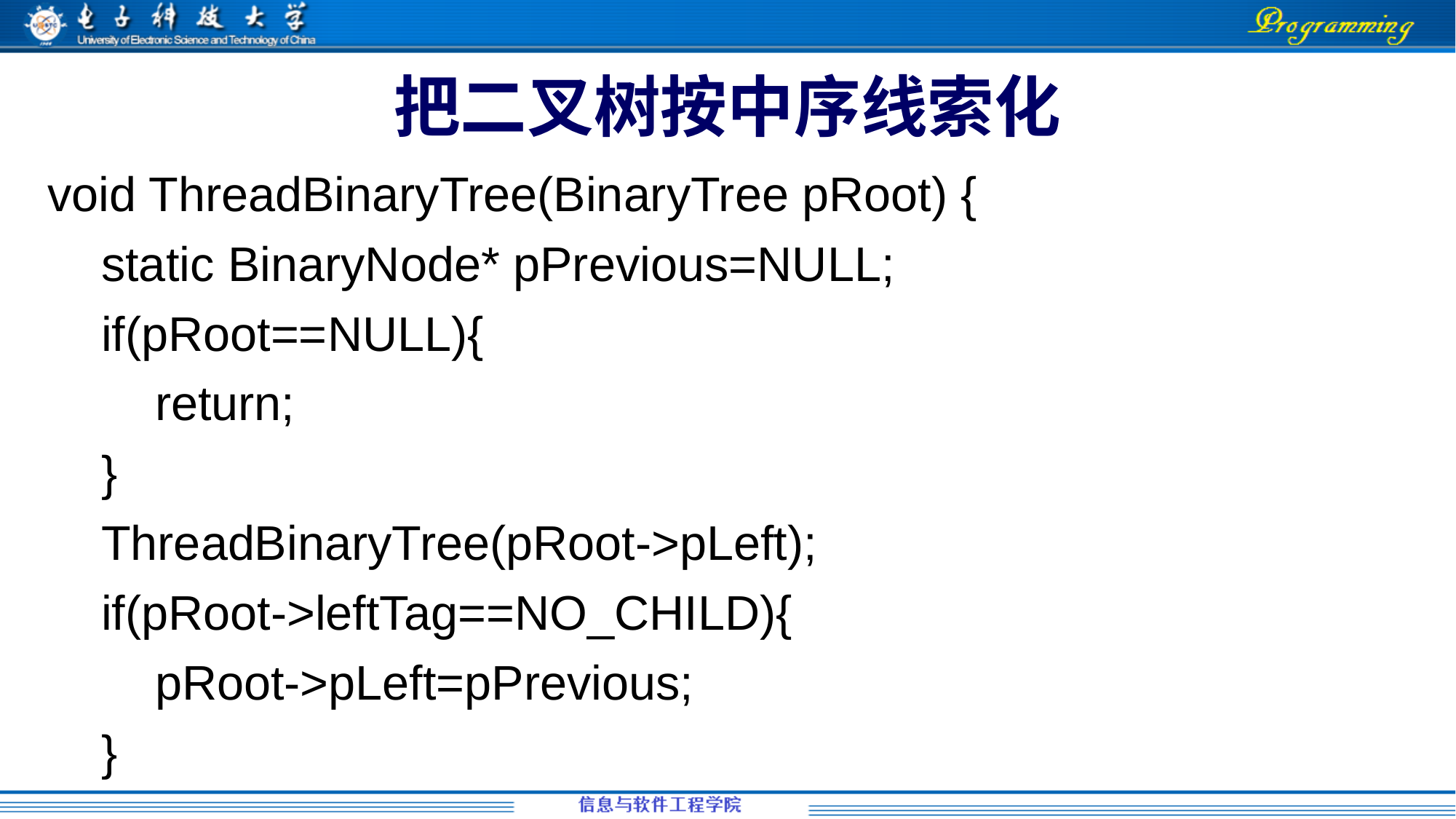

# 把二叉树按中序线索化
void ThreadBinaryTree(BinaryTree pRoot) {
    static BinaryNode* pPrevious=NULL;
    if(pRoot==NULL){
        return;
    }
    ThreadBinaryTree(pRoot->pLeft);
    if(pRoot->leftTag==NO_CHILD){
        pRoot->pLeft=pPrevious;
    }